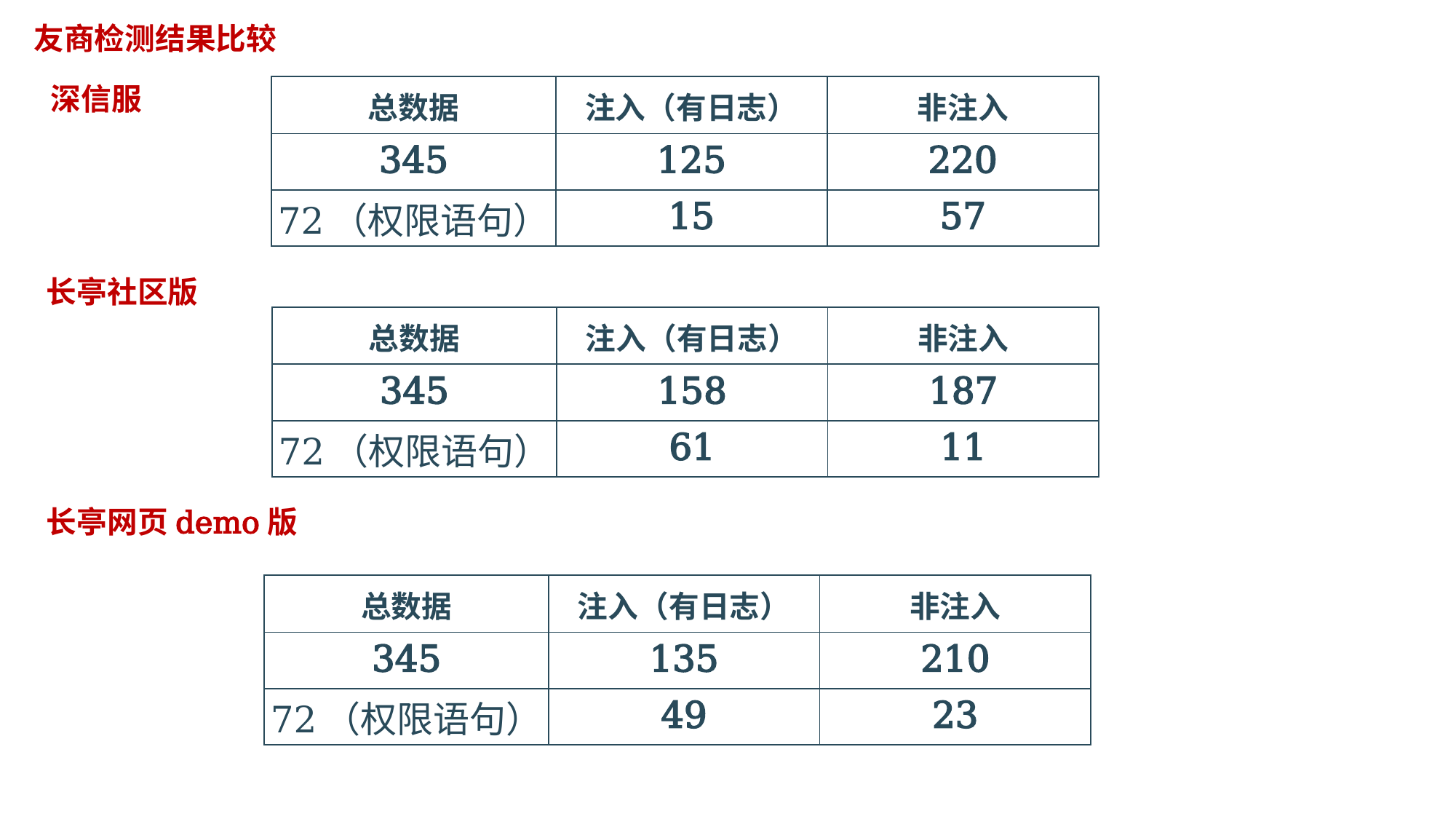

友商检测结果比较
深信服
| 总数据 | 注入（有日志） | 非注入 |
| --- | --- | --- |
| 345 | 125 | 220 |
| 72（权限语句） | 15 | 57 |
长亭社区版
| 总数据 | 注入（有日志） | 非注入 |
| --- | --- | --- |
| 345 | 158 | 187 |
| 72（权限语句） | 61 | 11 |
长亭网页demo版
| 总数据 | 注入（有日志） | 非注入 |
| --- | --- | --- |
| 345 | 135 | 210 |
| 72（权限语句） | 49 | 23 |